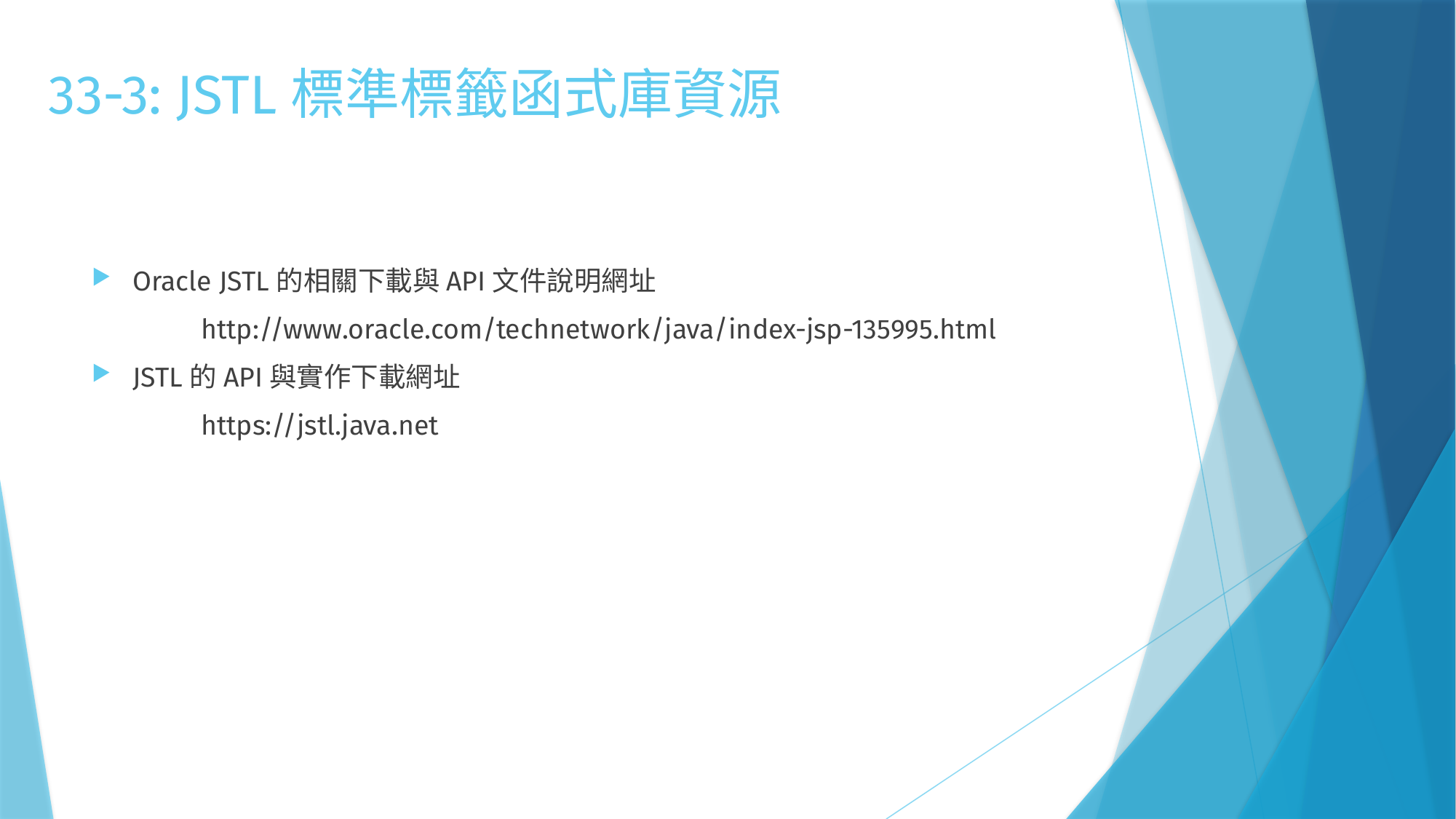

# 33-3: JSTL標準標籤函式庫資源
Oracle JSTL的相關下載與API文件說明網址
	http://www.oracle.com/technetwork/java/index-jsp-135995.html
JSTL的API與實作下載網址
	https://jstl.java.net